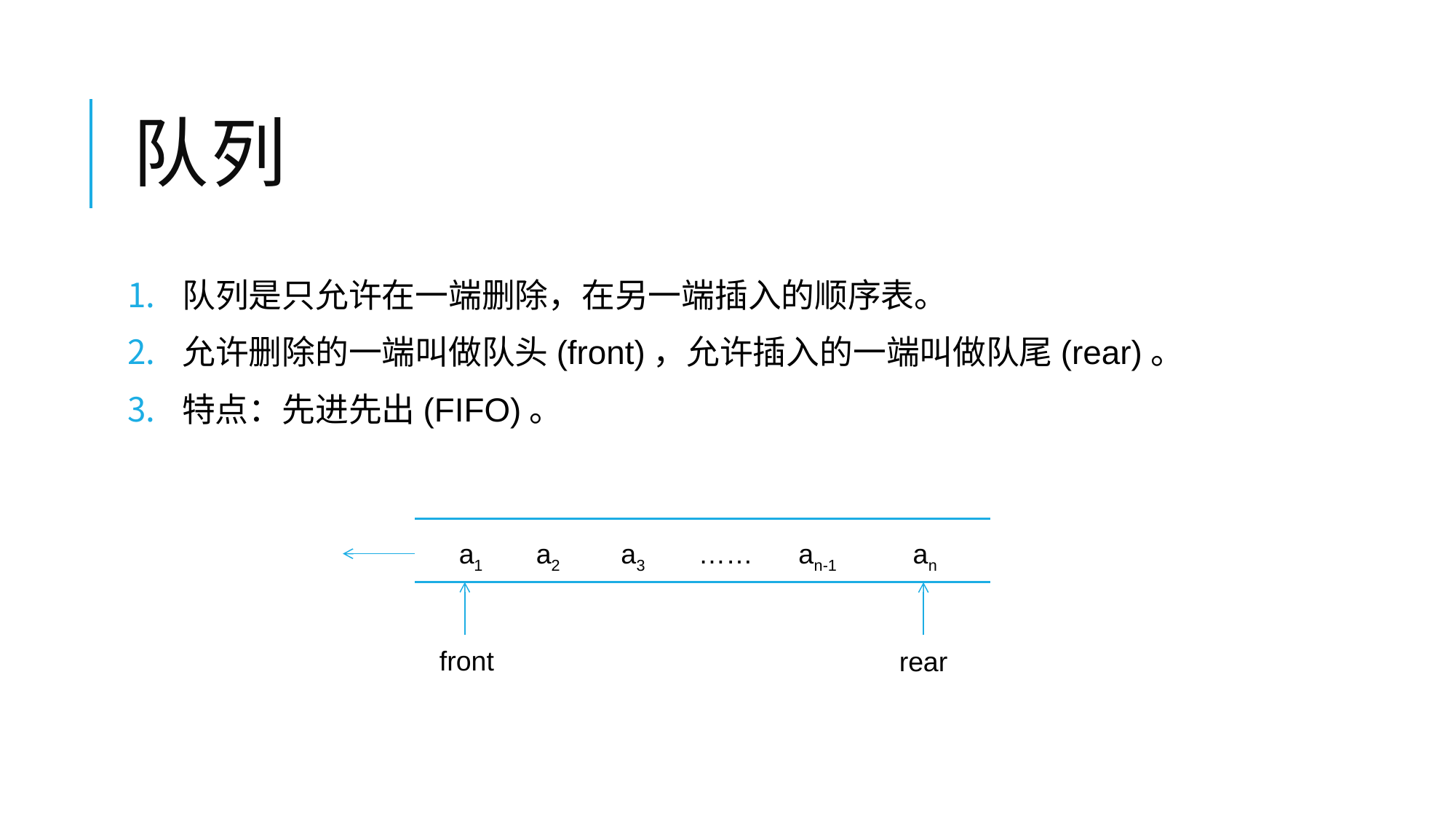

# 队列
队列是只允许在一端删除，在另一端插入的顺序表。
允许删除的一端叫做队头(front)，允许插入的一端叫做队尾(rear)。
特点：先进先出(FIFO)。

a1       a2        a3       ……      an-1          an
front
rear